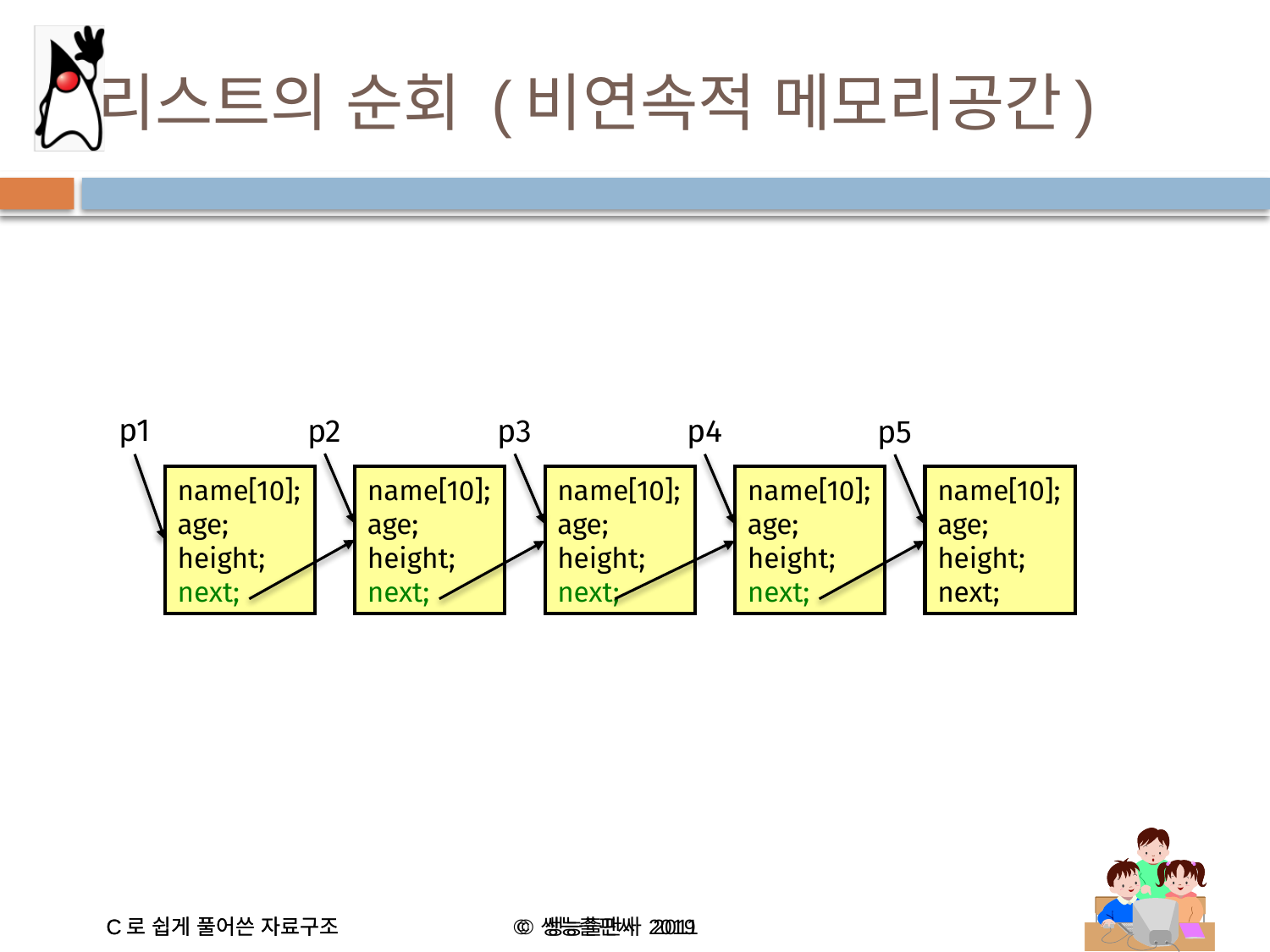

# 리스트의 순회 (비연속적 메모리공간)
p1
p2
p3
p4
p5
name[10];
age;
height;
next;
name[10];
age;
height;
next;
name[10];
age;
height;
next;
name[10];
age;
height;
next;
name[10];
age;
height;
next;